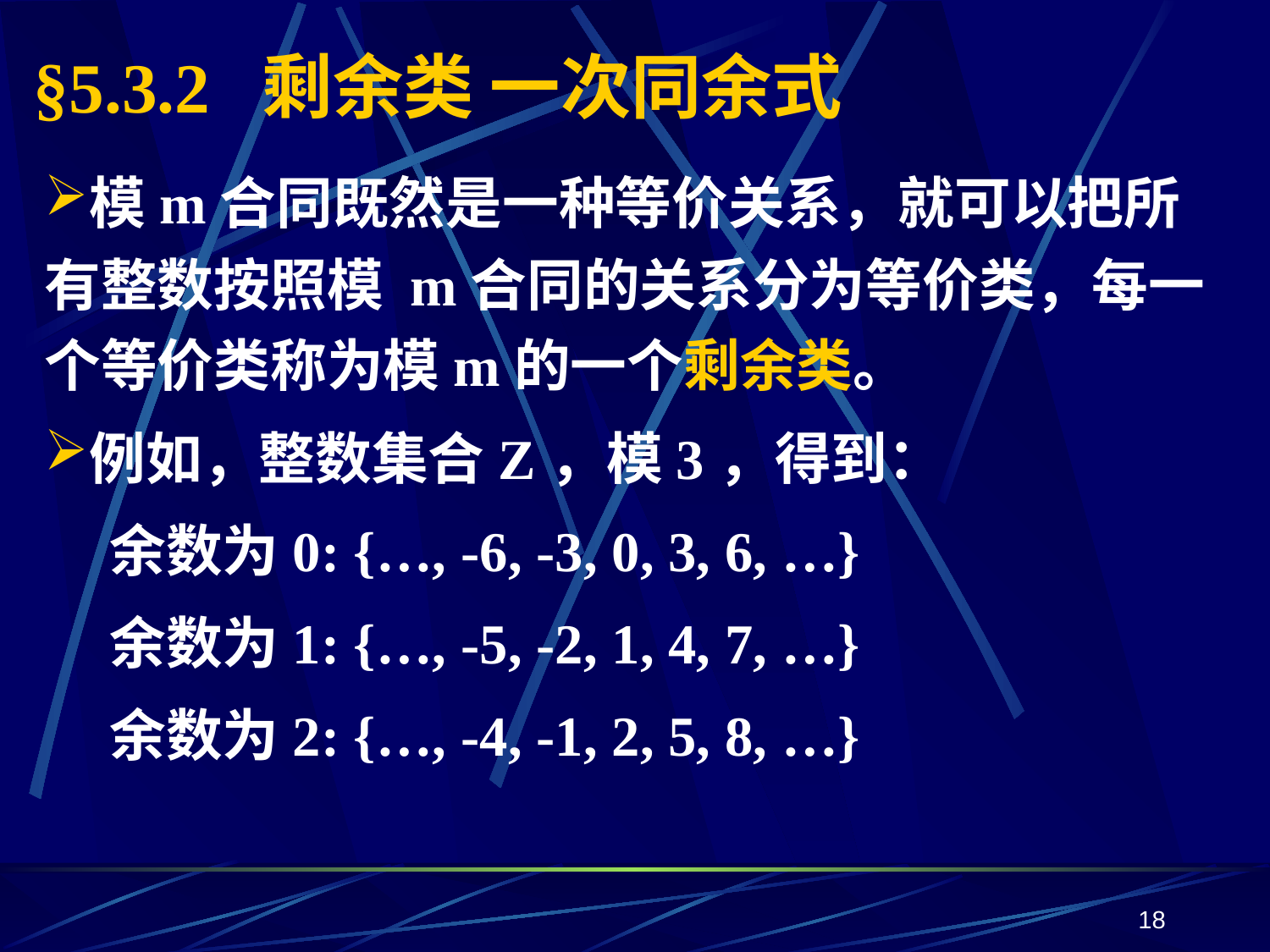

# §5.3.2  剩余类 一次同余式
模m合同既然是一种等价关系，就可以把所有整数按照模 m合同的关系分为等价类，每一个等价类称为模m的一个剩余类。
例如，整数集合Z，模3，得到：
    余数为0: {…, -6, -3, 0, 3, 6, …}
    余数为1: {…, -5, -2, 1, 4, 7, …}
    余数为2: {…, -4, -1, 2, 5, 8, …}
18